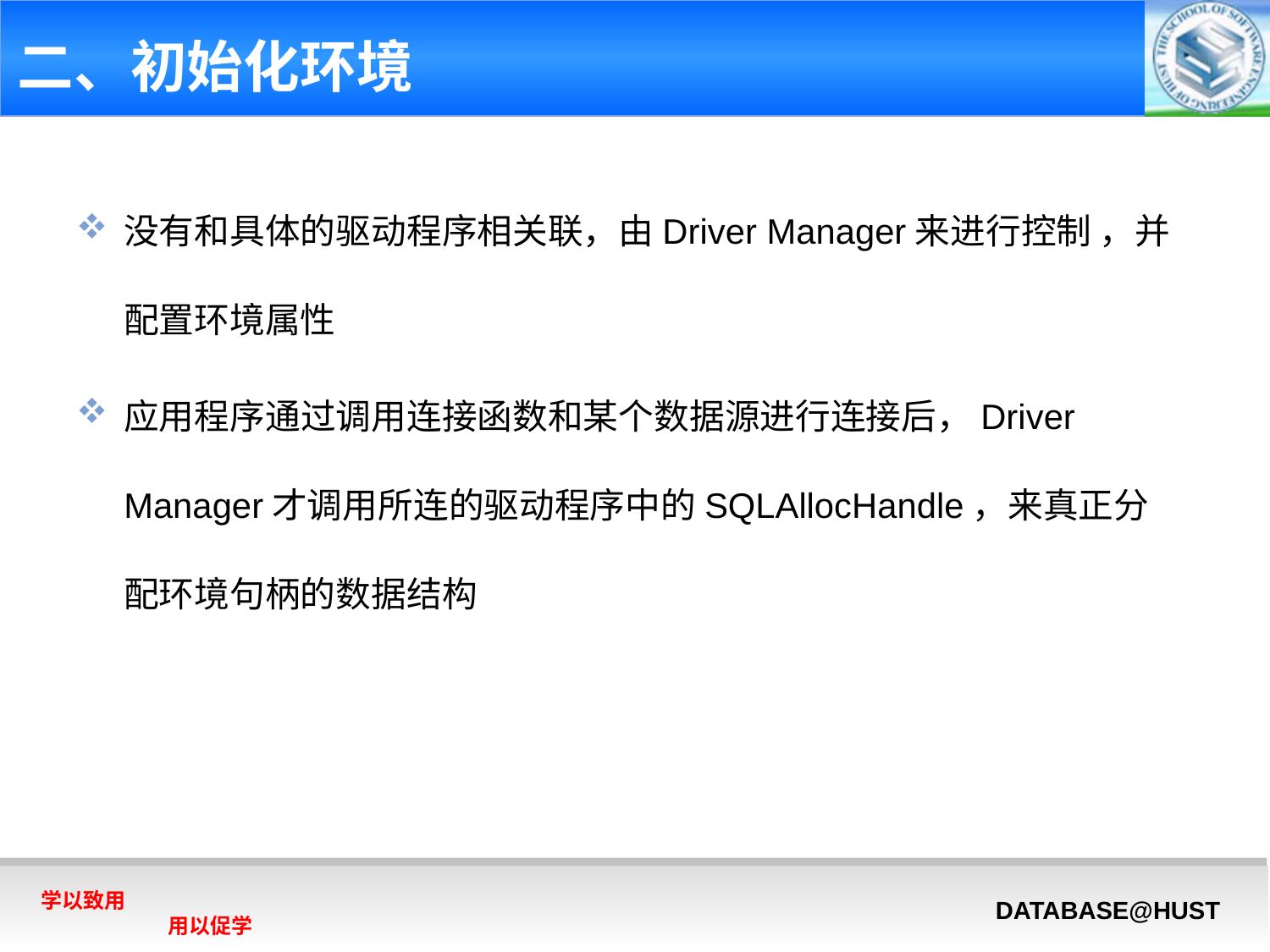

# 二、初始化环境
没有和具体的驱动程序相关联，由Driver Manager来进行控制 ，并配置环境属性
应用程序通过调用连接函数和某个数据源进行连接后，Driver Manager才调用所连的驱动程序中的SQLAllocHandle，来真正分配环境句柄的数据结构